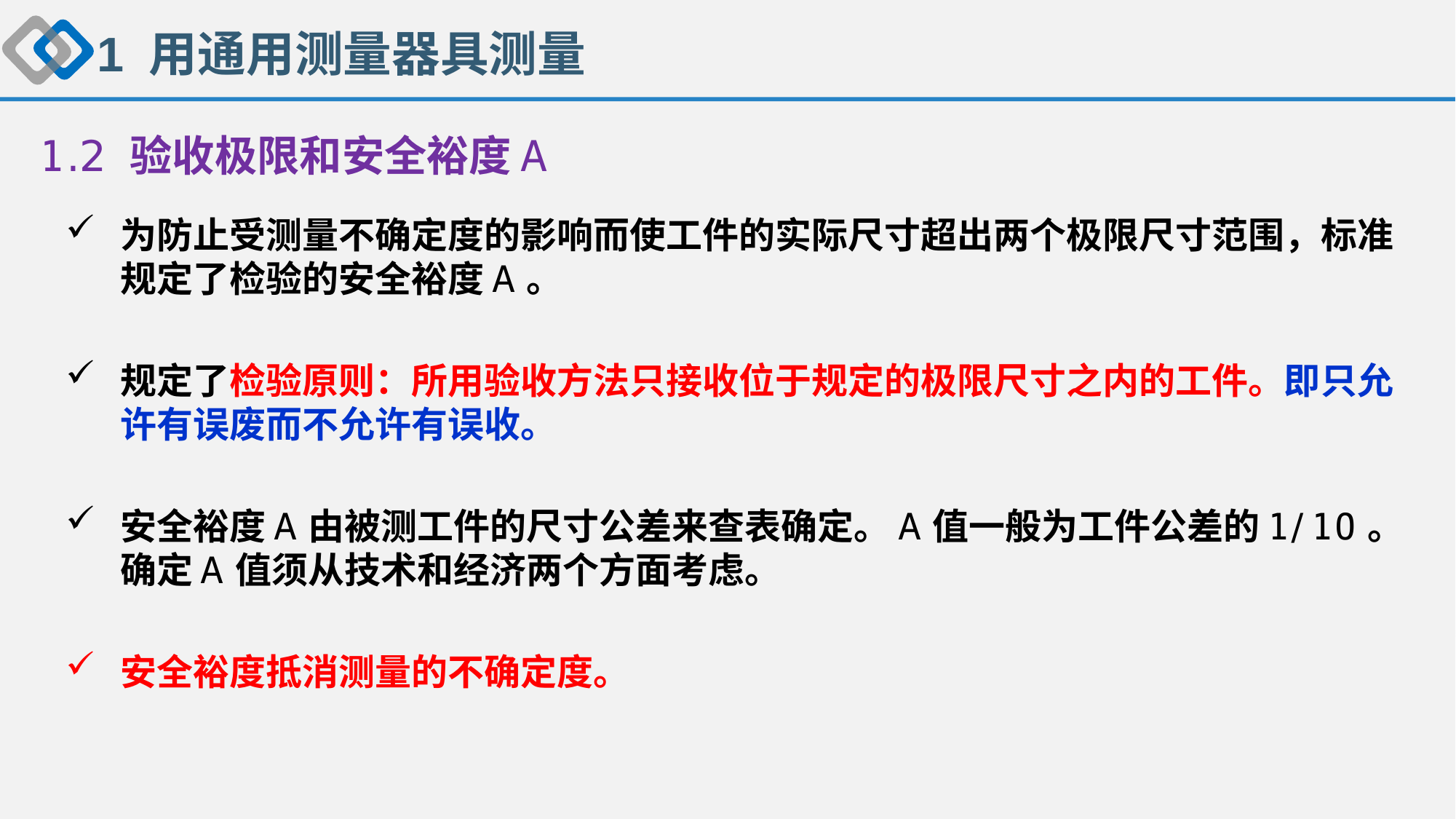

1 用通用测量器具测量
1.2 验收极限和安全裕度A
为防止受测量不确定度的影响而使工件的实际尺寸超出两个极限尺寸范围，标准规定了检验的安全裕度A。

规定了检验原则：所用验收方法只接收位于规定的极限尺寸之内的工件。即只允许有误废而不允许有误收。

安全裕度A由被测工件的尺寸公差来查表确定。A值一般为工件公差的1/10。确定A值须从技术和经济两个方面考虑。

安全裕度抵消测量的不确定度。